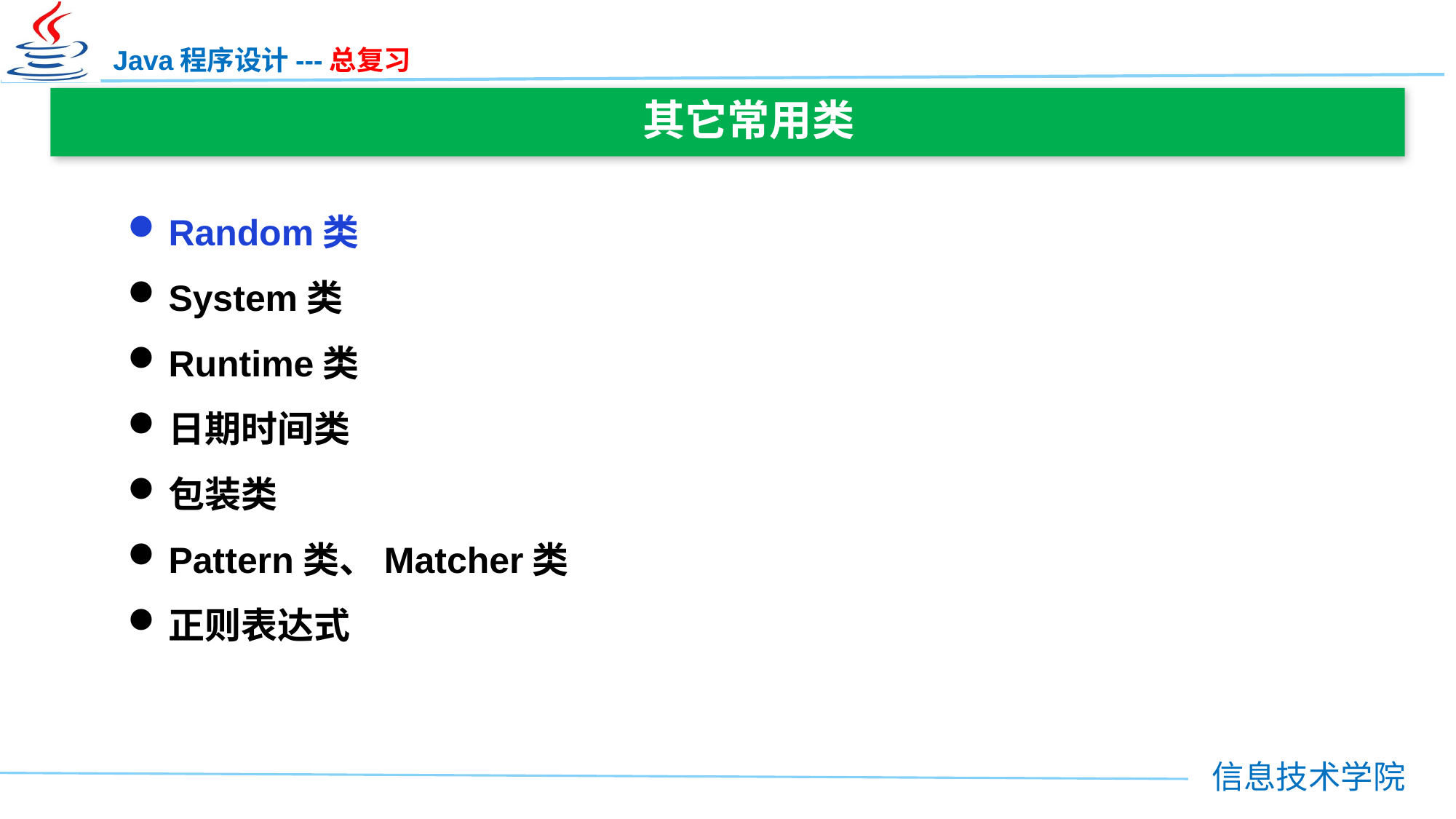

其它常用类
选择符和分组
Random类
System类
Runtime类
日期时间类
包装类
Pattern类、Matcher类
正则表达式